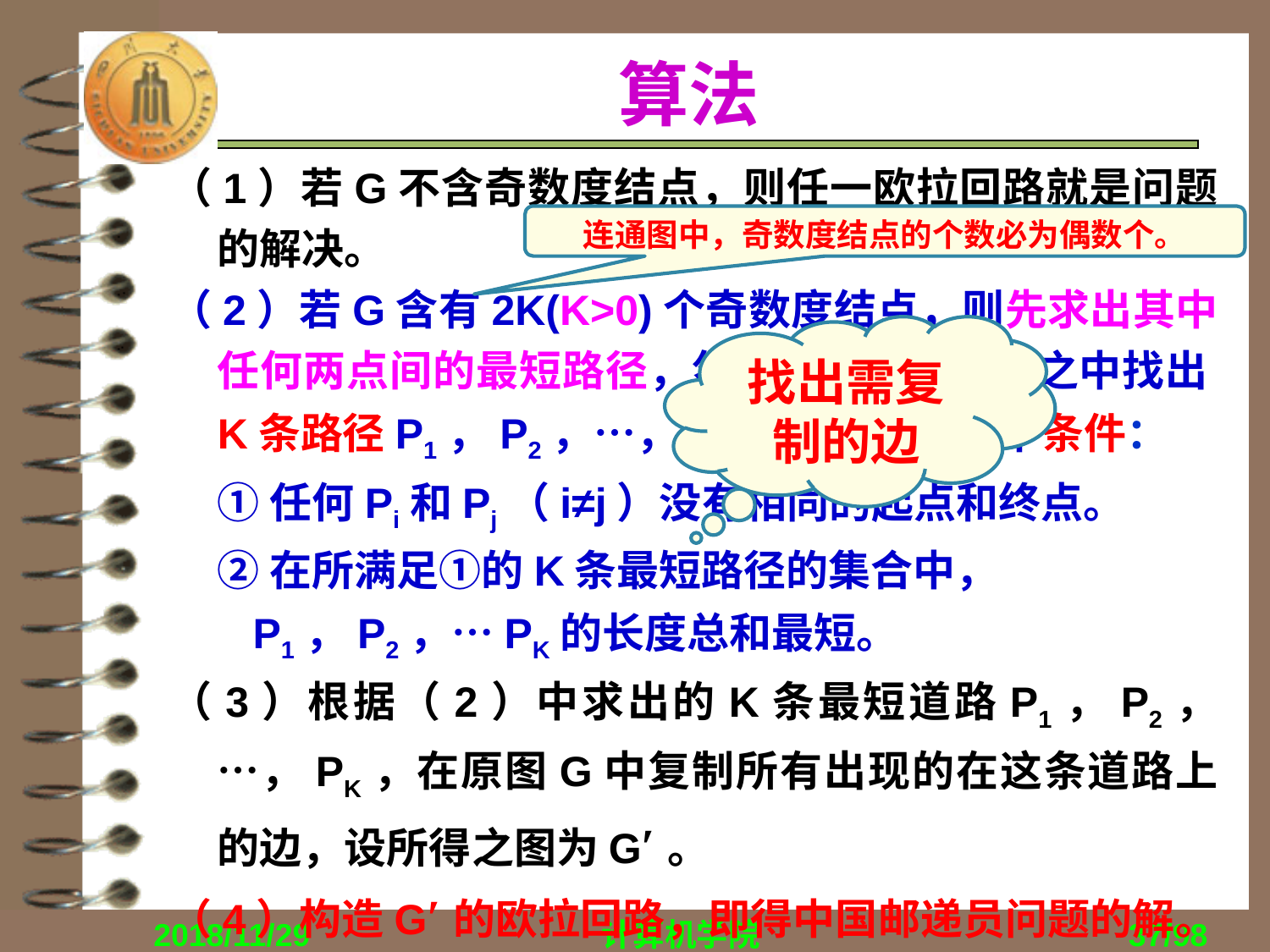

# 算法
（1）若G不含奇数度结点，则任一欧拉回路就是问题的解决。
（2）若G含有2K(K>0)个奇数度结点，则先求出其中任何两点间的最短路径，然后再在这些路径之中找出K条路径P1，P2，…，PK，使得满足以下条件：
     ①任何Pi和Pj（i≠j）没有相同的起点和终点。
     ②在所满足①的K条最短路径的集合中，
       P1，P2，…PK的长度总和最短。
（3）根据（2）中求出的K条最短道路P1，P2，…，PK，在原图G中复制所有出现的在这条道路上的边，设所得之图为G′。
（4）构造G′的欧拉回路，即得中国邮递员问题的解。
连通图中，奇数度结点的个数必为偶数个。
找出需复制的边
2018/11/29
计算机学院
37/98